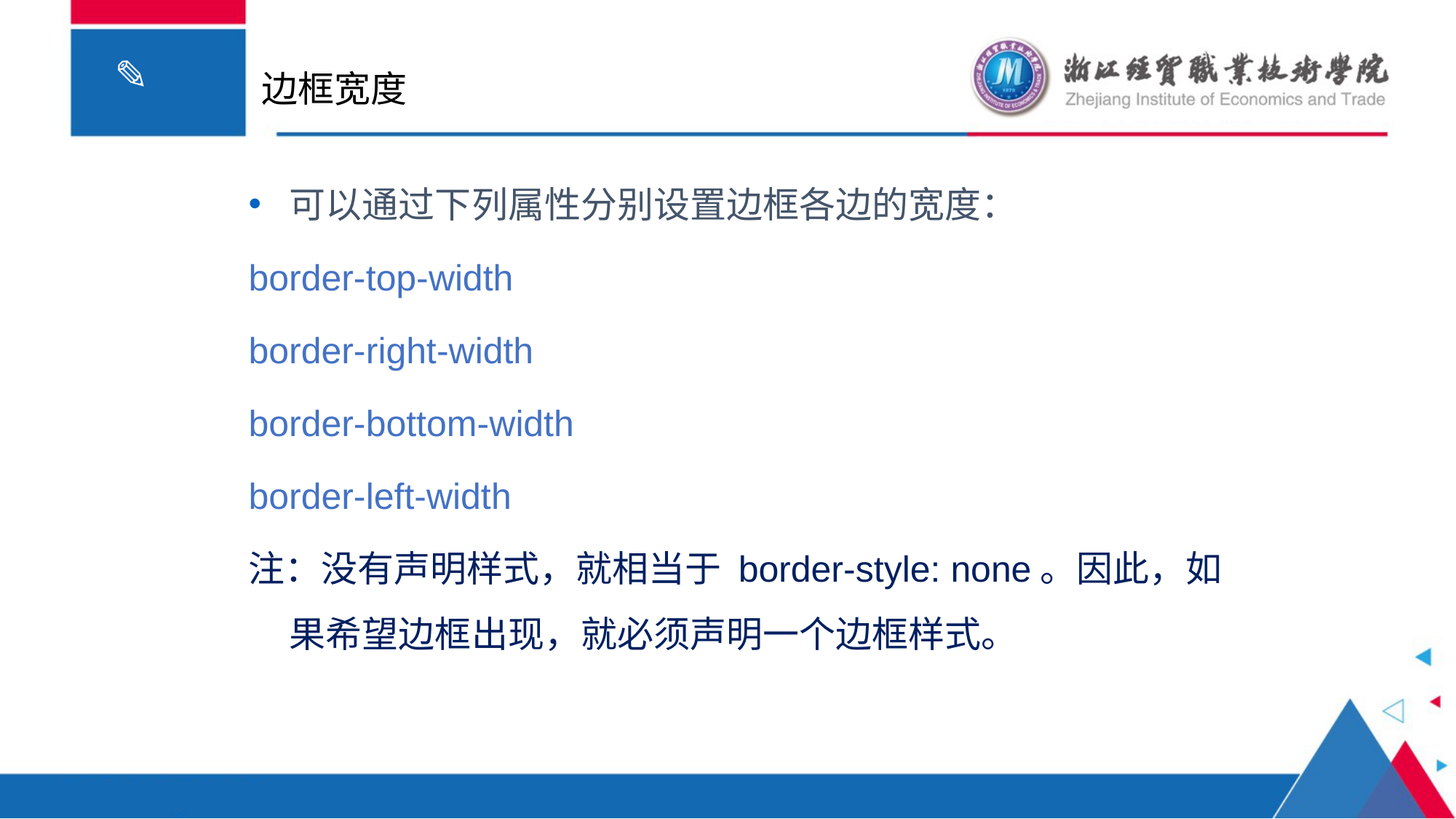

# 边框宽度
可以通过下列属性分别设置边框各边的宽度：
border-top-width
border-right-width
border-bottom-width
border-left-width
注：没有声明样式，就相当于 border-style: none。因此，如果希望边框出现，就必须声明一个边框样式。